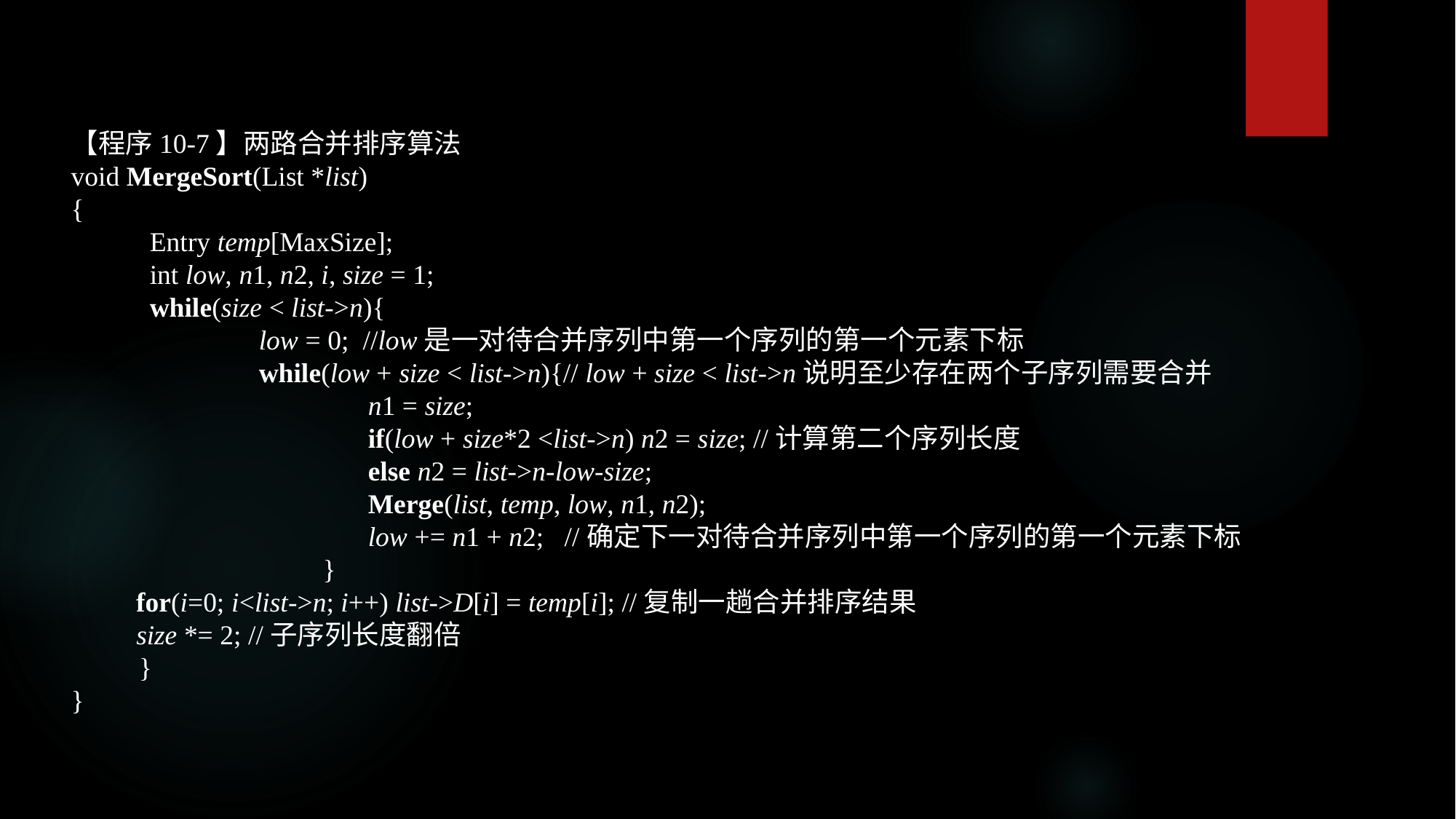

【程序10-7】两路合并排序算法
void MergeSort(List *list)
{
	Entry temp[MaxSize];
	int low, n1, n2, i, size = 1;
	while(size < list->n){
		low = 0;  //low是一对待合并序列中第一个序列的第一个元素下标
		while(low + size < list->n){// low + size < list->n说明至少存在两个子序列需要合并
			n1 = size;
			if(low + size*2 <list->n) n2 = size; //计算第二个序列长度
			else n2 = list->n-low-size;
			Merge(list, temp, low, n1, n2);
			low += n1 + n2;   //确定下一对待合并序列中第一个序列的第一个元素下标
		}
for(i=0; i<list->n; i++) list->D[i] = temp[i]; //复制一趟合并排序结果
size *= 2; //子序列长度翻倍
     }
}